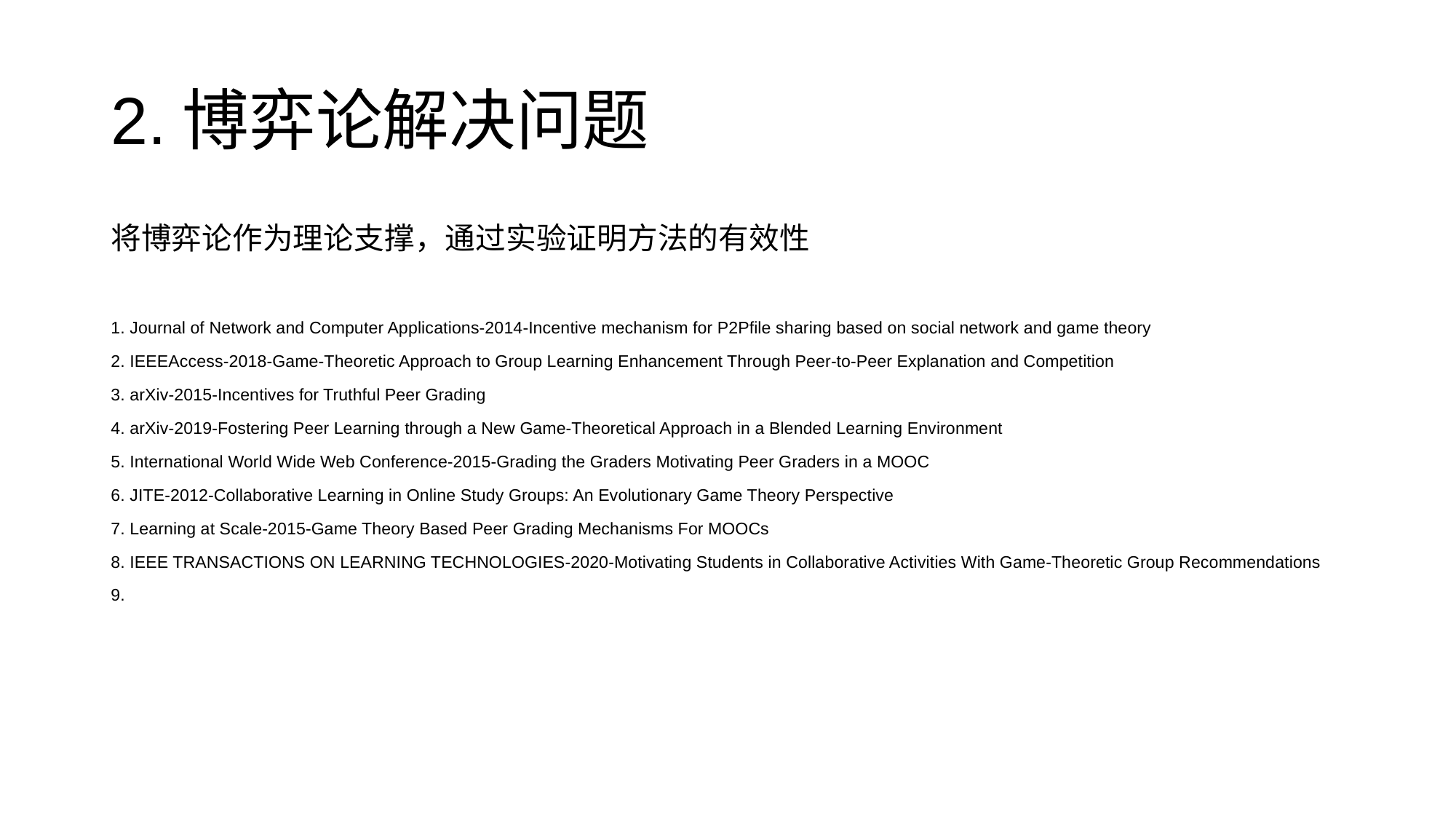

# 2.博弈论解决问题
将博弈论作为理论支撑，通过实验证明方法的有效性

1. Journal of Network and Computer Applications-2014-Incentive mechanism for P2Pfile sharing based on social network and game theory
2. IEEEAccess-2018-Game-Theoretic Approach to Group Learning Enhancement Through Peer-to-Peer Explanation and Competition
3. arXiv-2015-Incentives for Truthful Peer Grading
4. arXiv-2019-Fostering Peer Learning through a New Game-Theoretical Approach in a Blended Learning Environment
5. International World Wide Web Conference-2015-Grading the Graders Motivating Peer Graders in a MOOC
6. JITE-2012-Collaborative Learning in Online Study Groups: An Evolutionary Game Theory Perspective
7. Learning at Scale-2015-Game Theory Based Peer Grading Mechanisms For MOOCs
8. IEEE TRANSACTIONS ON LEARNING TECHNOLOGIES-2020-Motivating Students in Collaborative Activities With Game-Theoretic Group Recommendations
9.